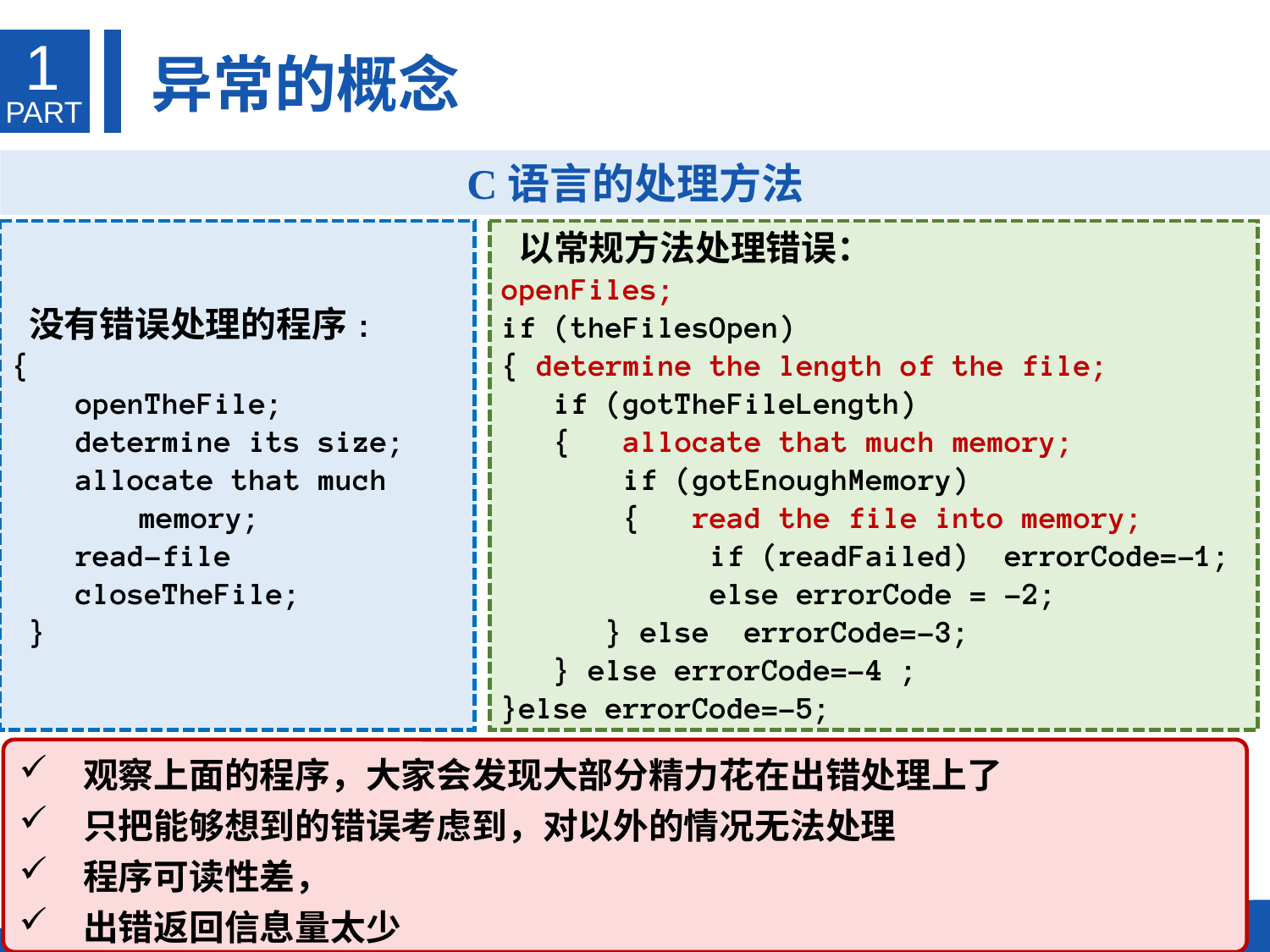

1
异常的概念
PART
C语言的处理方法
 没有错误处理的程序:
{
openTheFile;
determine its size;
allocate that much memory;
read-file
closeTheFile;
 }
 以常规方法处理错误：
openFiles;
if (theFilesOpen)
{ determine the length of the file;
   if (gotTheFileLength)
   {   allocate that much memory;
       if (gotEnoughMemory)
       {   read the file into memory;
            if (readFailed)  errorCode=-1;
            else errorCode = -2;
      } else  errorCode=-3;
   } else errorCode=-4 ;
}else errorCode=-5;
 观察上面的程序，大家会发现大部分精力花在出错处理上了
 只把能够想到的错误考虑到，对以外的情况无法处理
 程序可读性差，
 出错返回信息量太少